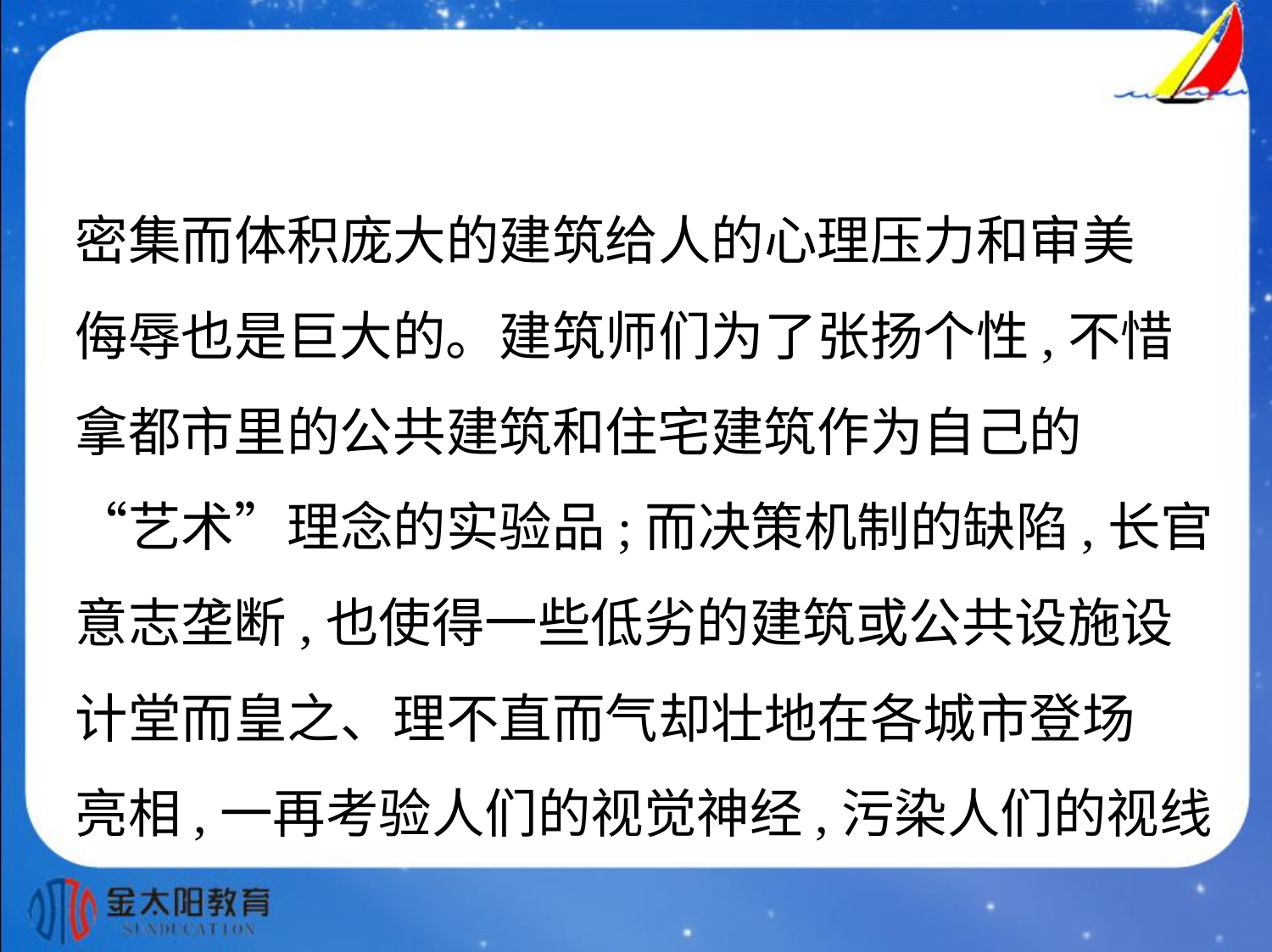

密集而体积庞大的建筑给人的心理压力和审美
侮辱也是巨大的。建筑师们为了张扬个性,不惜
拿都市里的公共建筑和住宅建筑作为自己的
“艺术”理念的实验品;而决策机制的缺陷,长官
意志垄断,也使得一些低劣的建筑或公共设施设
计堂而皇之、理不直而气却壮地在各城市登场
亮相,一再考验人们的视觉神经,污染人们的视线